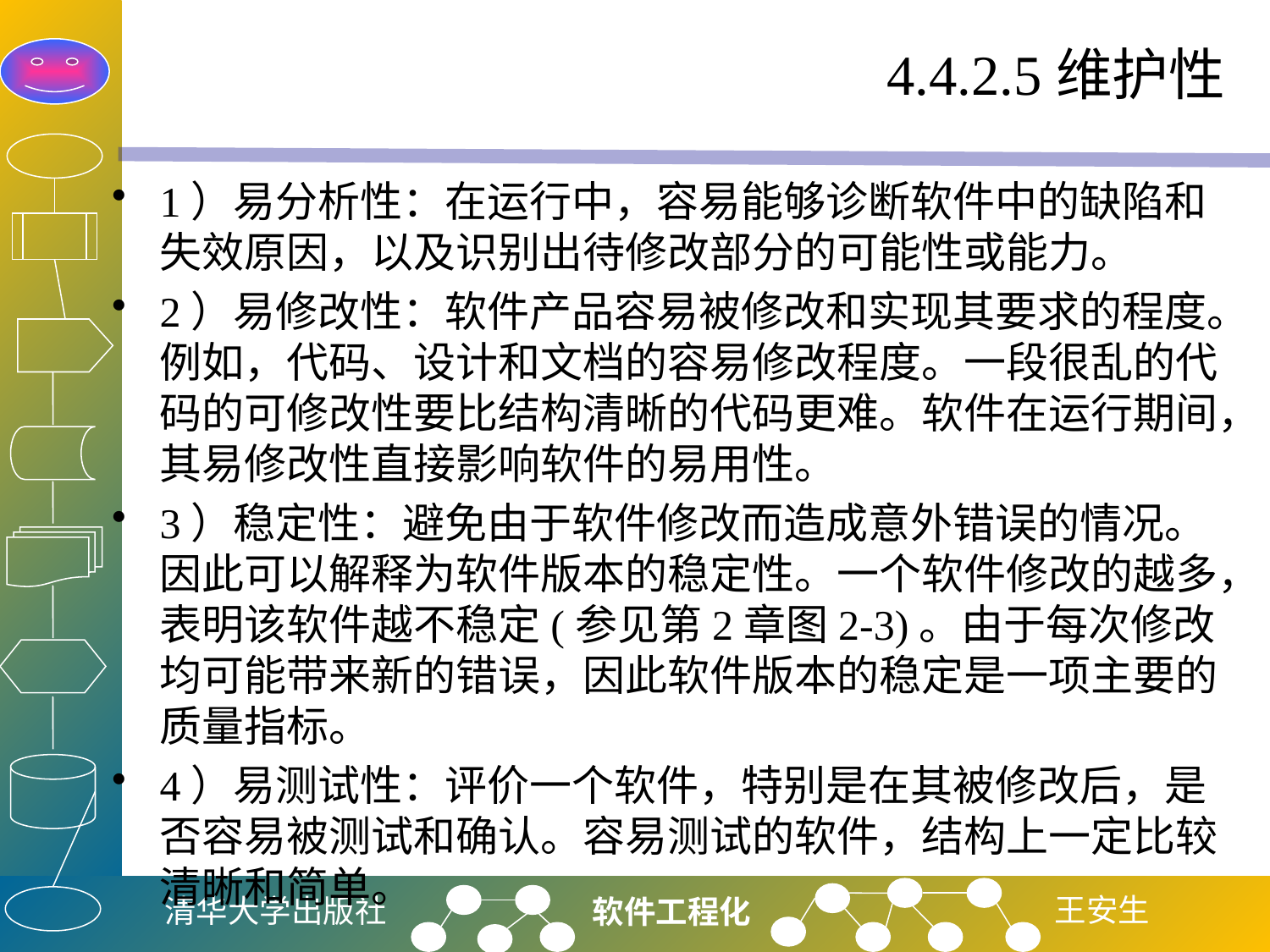

# 4.4.2.5维护性
1）易分析性：在运行中，容易能够诊断软件中的缺陷和失效原因，以及识别出待修改部分的可能性或能力。
2）易修改性：软件产品容易被修改和实现其要求的程度。例如，代码、设计和文档的容易修改程度。一段很乱的代码的可修改性要比结构清晰的代码更难。软件在运行期间，其易修改性直接影响软件的易用性。
3）稳定性：避免由于软件修改而造成意外错误的情况。因此可以解释为软件版本的稳定性。一个软件修改的越多，表明该软件越不稳定(参见第2章图2-3)。由于每次修改均可能带来新的错误，因此软件版本的稳定是一项主要的质量指标。
4）易测试性：评价一个软件，特别是在其被修改后，是否容易被测试和确认。容易测试的软件，结构上一定比较清晰和简单。